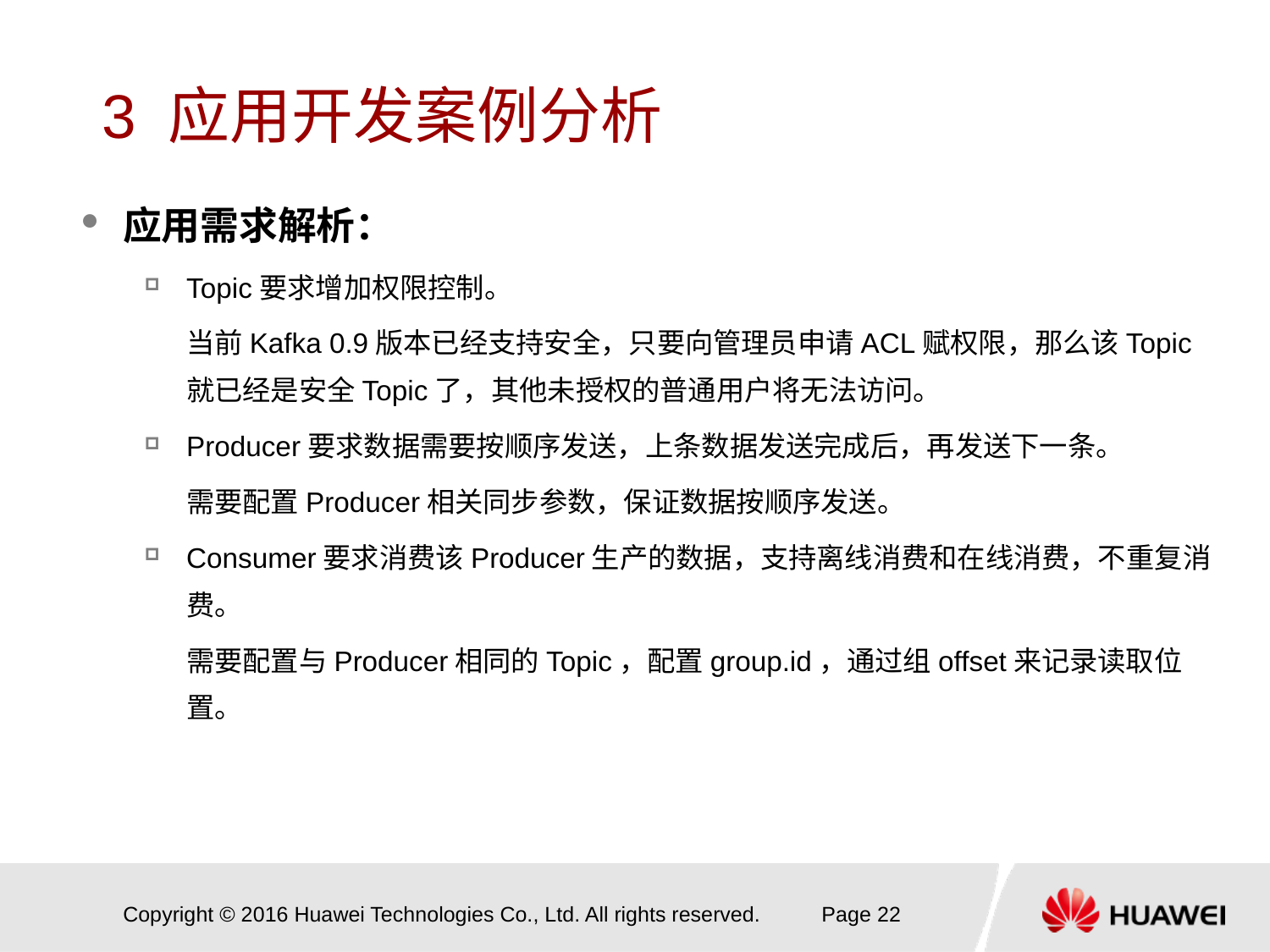

# 3 应用开发案例分析
应用需求解析：
Topic要求增加权限控制。
	当前Kafka 0.9版本已经支持安全，只要向管理员申请ACL赋权限，那么该Topic就已经是安全Topic了，其他未授权的普通用户将无法访问。
Producer要求数据需要按顺序发送，上条数据发送完成后，再发送下一条。
	需要配置Producer相关同步参数，保证数据按顺序发送。
Consumer要求消费该Producer生产的数据，支持离线消费和在线消费，不重复消费。
	需要配置与Producer相同的Topic，配置group.id，通过组offset来记录读取位置。